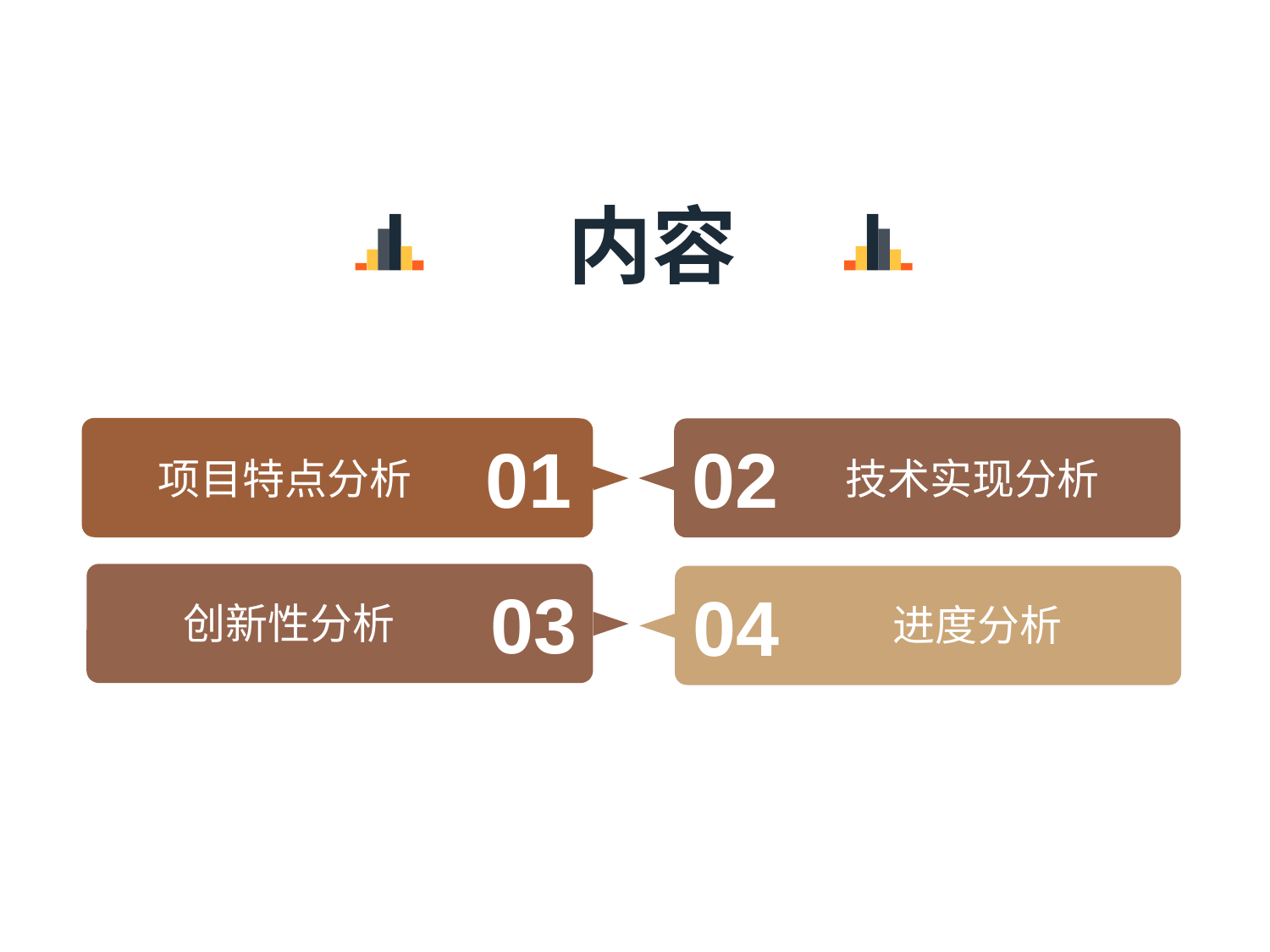

内容

01
项目特点分析

01
02
技术实现分析
项目特点分析

04
进度分析
03
创新性分析